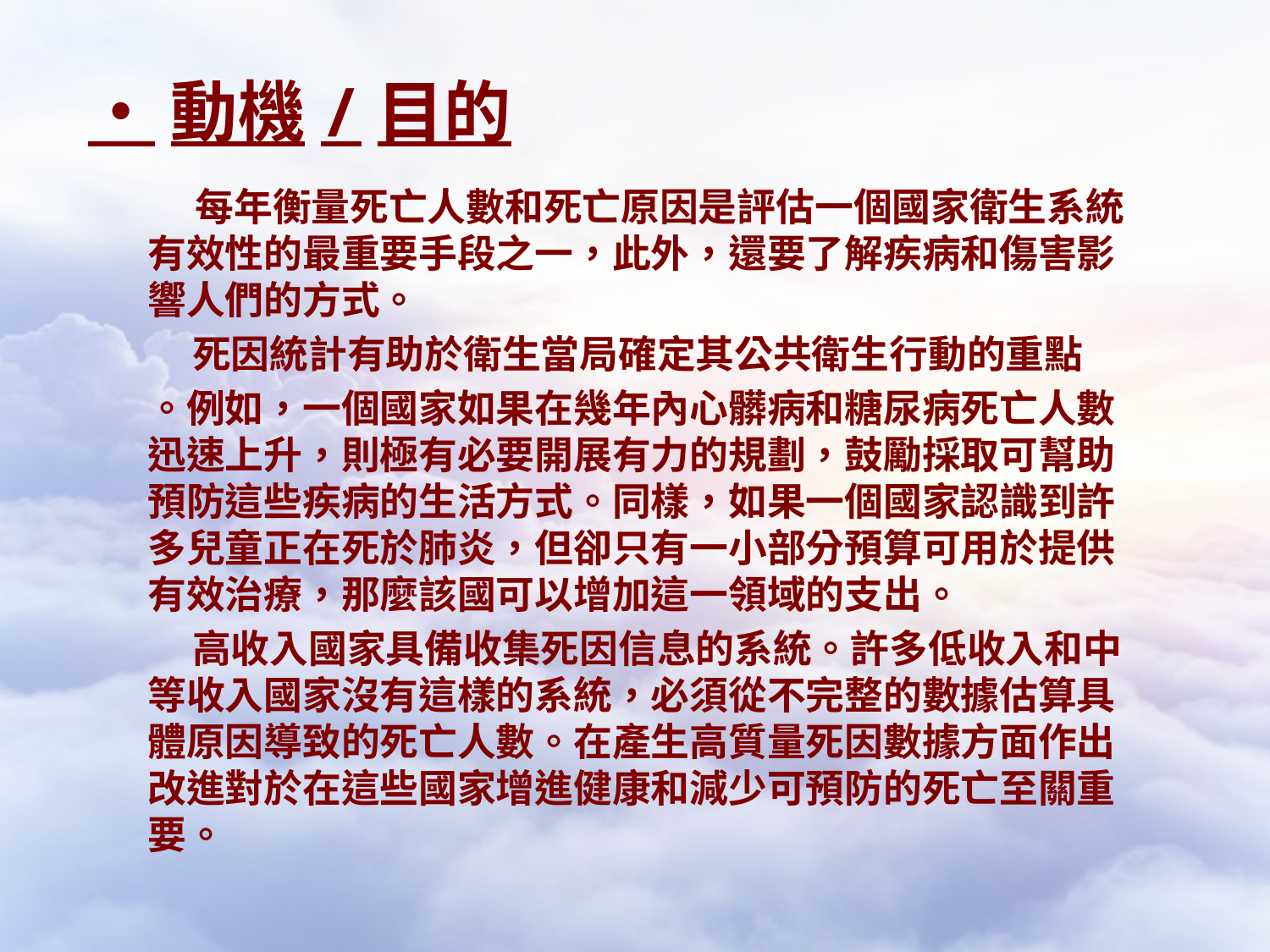

# •動機/目的
     每年衡量死亡人數和死亡原因是評估一個國家衛生系統有效性的最重要手段之一，此外，還要了解疾病和傷害影響人們的方式。
    死因統計有助於衛生當局確定其公共衛生行動的重點
。例如，一個國家如果在幾年內心髒病和糖尿病死亡人數迅速上升，則極有必要開展有力的規劃，鼓勵採取可幫助預防這些疾病的生活方式。同樣，如果一個國家認識到許多兒童正在死於肺炎，但卻只有一小部分預算可用於提供有效治療，那麼該國可以增加這一領域的支出。
    高收入國家具備收集死因信息的系統。許多低收入和中等收入國家沒有這樣的系統，必須從不完整的數據估算具體原因導致的死亡人數。在產生高質量死因數據方面作出改進對於在這些國家增進健康和減少可預防的死亡至關重要。